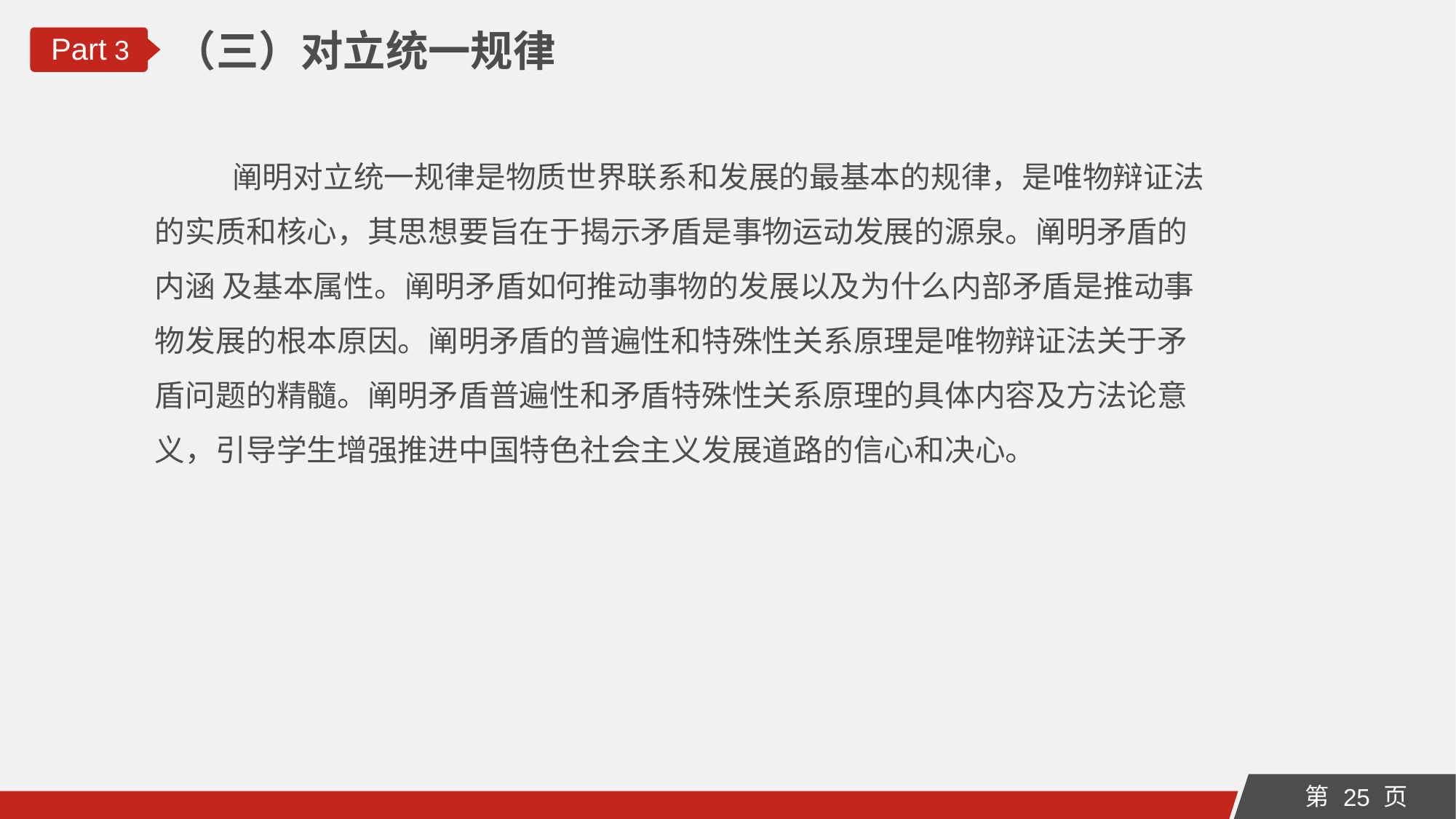

（三）对立统一规律
Part 3

阐明对立统一规律是物质世界联系和发展的最基本的规律，是唯物辩证法的实质和核心，其思想要旨在于揭示矛盾是事物运动发展的源泉。阐明矛盾的内涵 及基本属性。阐明矛盾如何推动事物的发展以及为什么内部矛盾是推动事物发展的根本原因。阐明矛盾的普遍性和特殊性关系原理是唯物辩证法关于矛盾问题的精髓。阐明矛盾普遍性和矛盾特殊性关系原理的具体内容及方法论意义，引导学生增强推进中国特色社会主义发展道路的信心和决心。